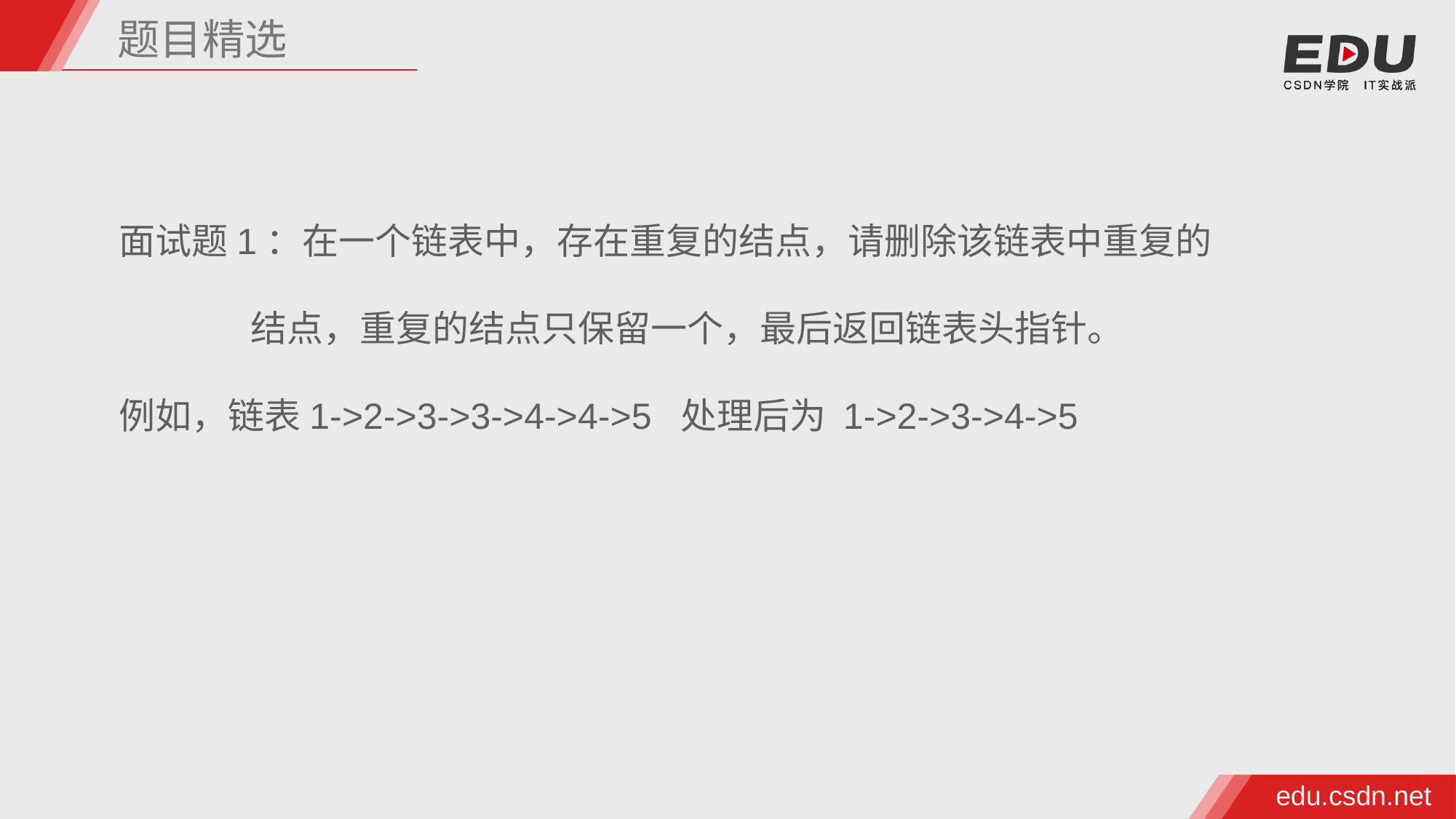

题目精选
面试题1：在一个链表中，存在重复的结点，请删除该链表中重复的
               结点，重复的结点只保留一个，最后返回链表头指针。
例如，链表1->2->3->3->4->4->5  处理后为 1->2->3->4->5
edu.csdn.net